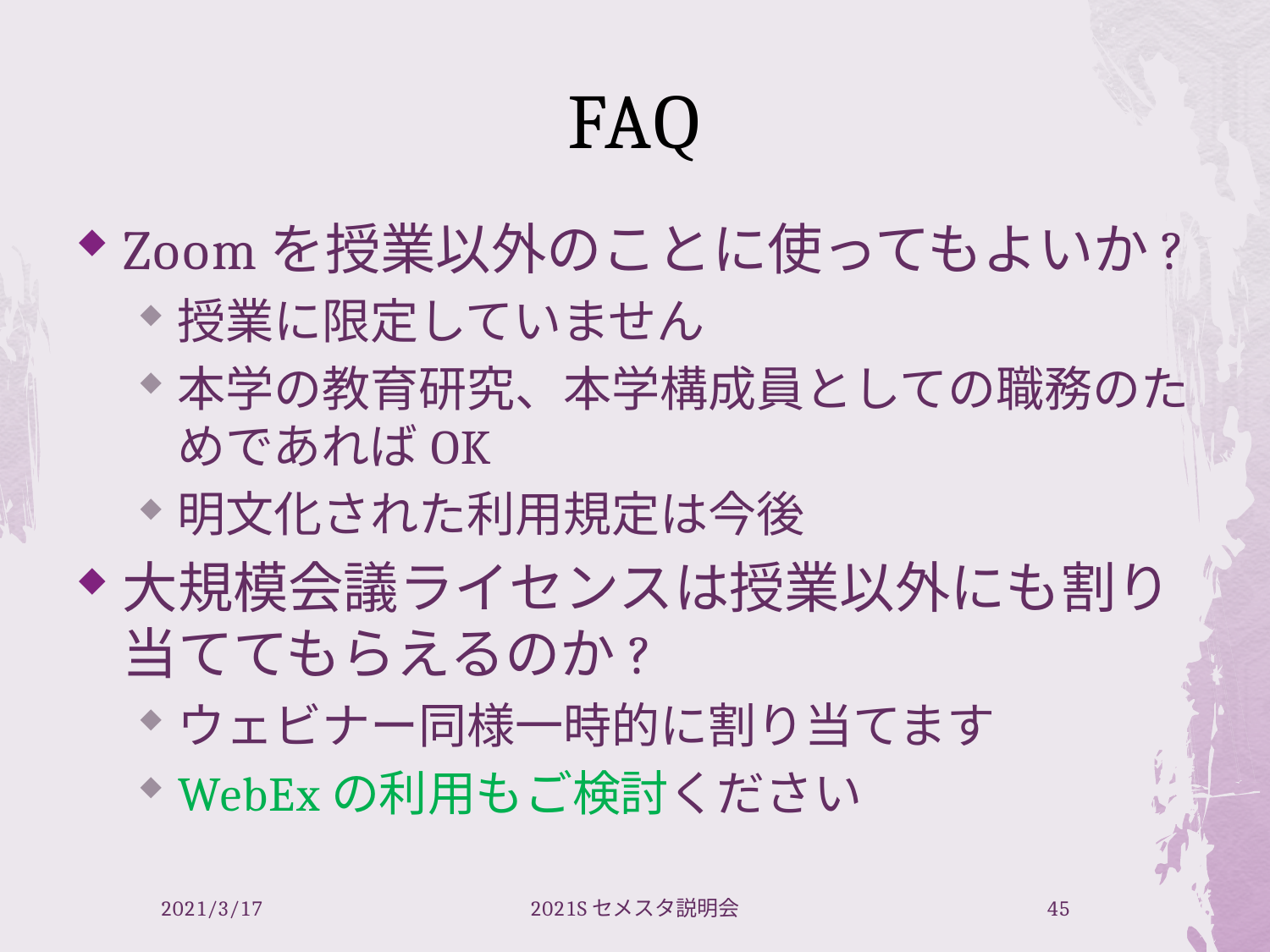

# FAQ
Zoomを授業以外のことに使ってもよいか?
授業に限定していません
本学の教育研究、本学構成員としての職務のためであればOK
明文化された利用規定は今後
大規模会議ライセンスは授業以外にも割り当ててもらえるのか?
ウェビナー同様一時的に割り当てます
WebExの利用もご検討ください
2021/3/17
2021Sセメスタ説明会
45